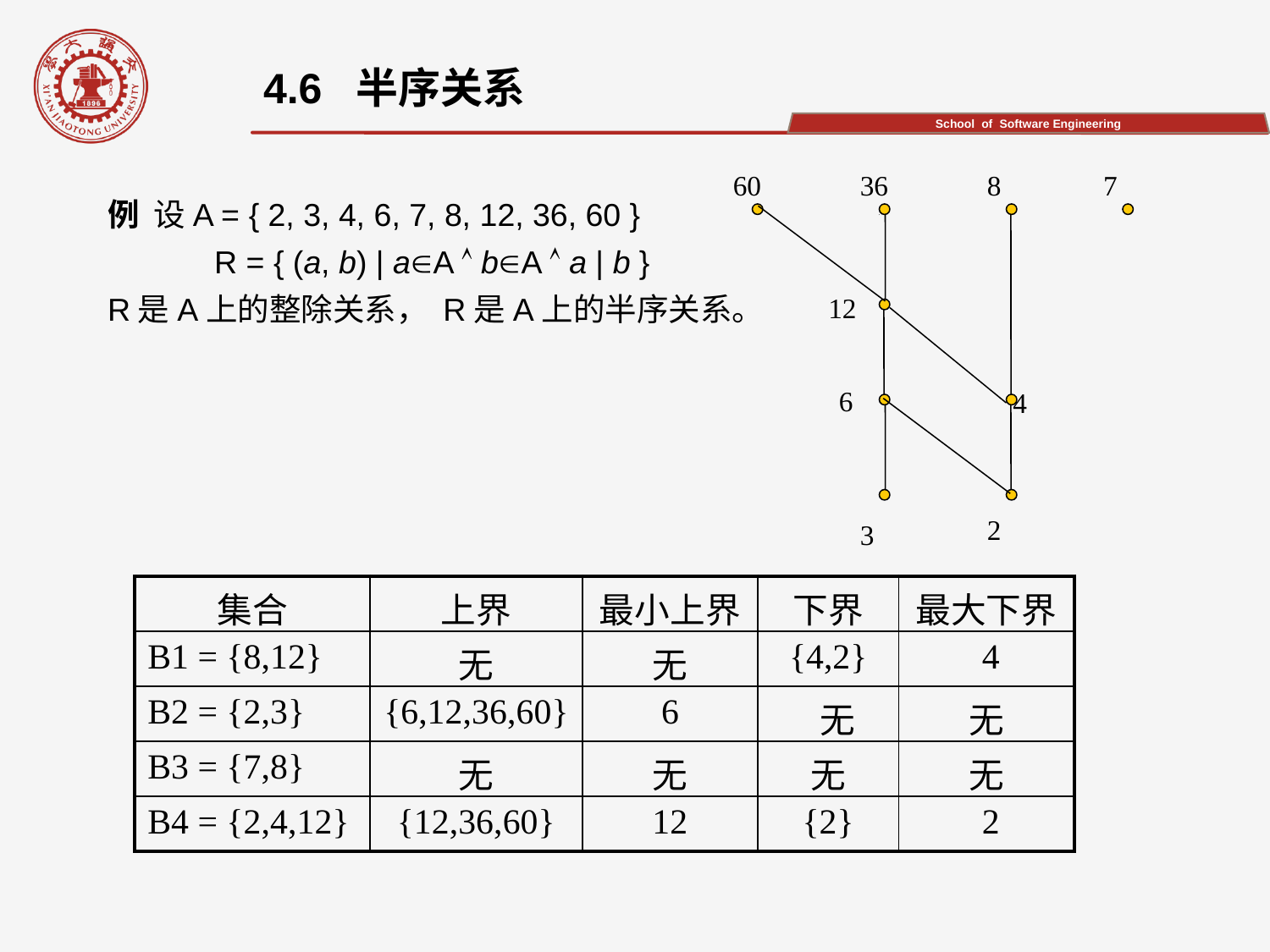

4.6  半序关系
60
36
8
7

12

6
4

2
3
例  设A = { 2, 3, 4, 6, 7, 8, 12, 36, 60 }
            R = { (a, b) | a∈A ∧ b∈A ∧ a | b }
R是A上的整除关系， R是A上的半序关系。

| 集合 | 上界 | 最小上界 | 下界 | 最大下界 |
| --- | --- | --- | --- | --- |
| B1 = {8,12} | 无 | 无 | {4,2} | 4 |
| B2 = {2,3} | {6,12,36,60} | 6 | 无 | 无 |
| B3 = {7,8} | 无 | 无 | 无 | 无 |
| B4 = {2,4,12} | {12,36,60} | 12 | {2} | 2 |